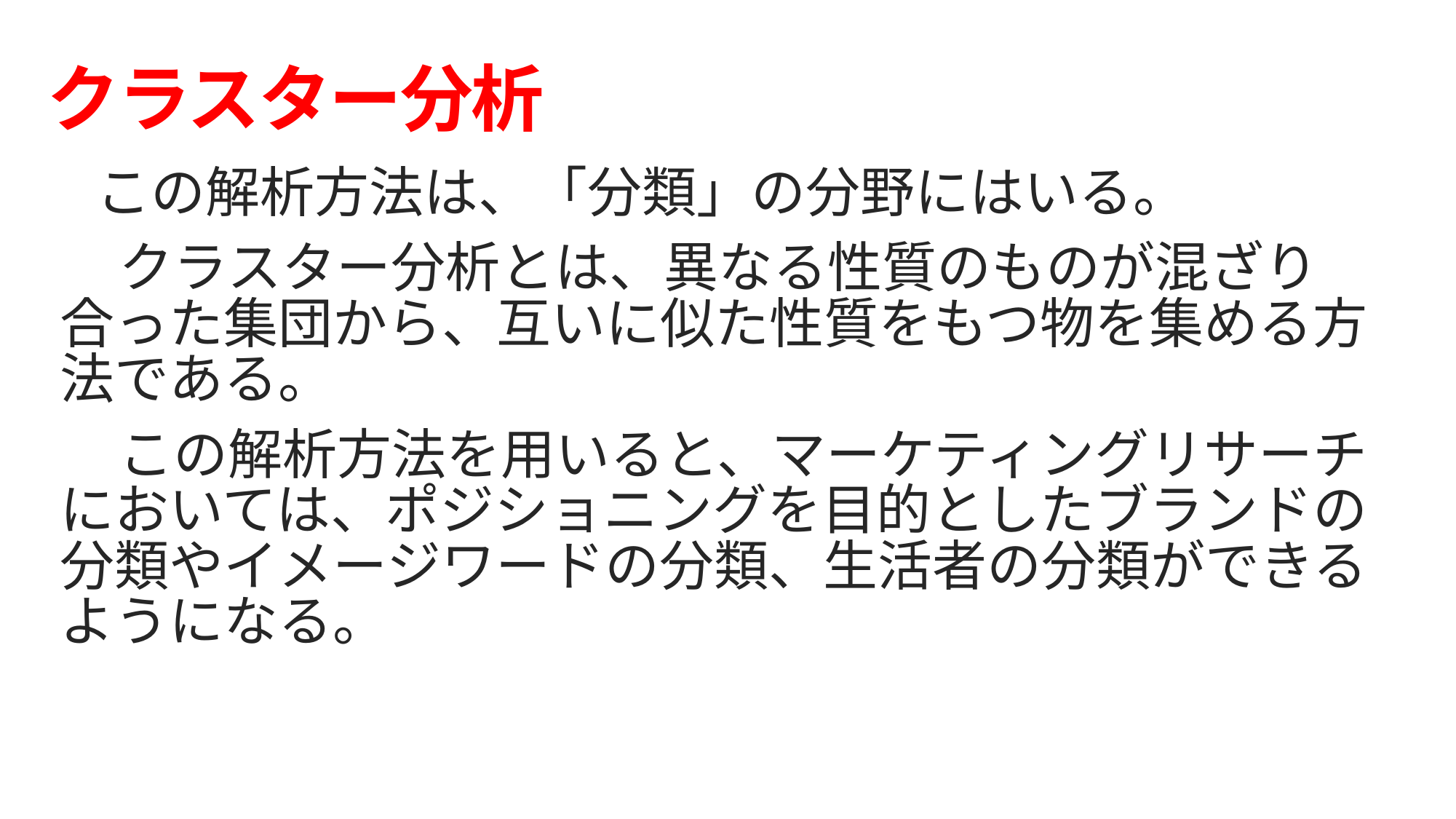

# クラスター分析
　この解析方法は、「分類」の分野にはいる。
　クラスター分析とは、異なる性質のものが混ざり合った集団から、互いに似た性質をもつ物を集める方法である。
　この解析方法を用いると、マーケティングリサーチにおいては、ポジショニングを目的としたブランドの分類やイメージワードの分類、生活者の分類ができるようになる。